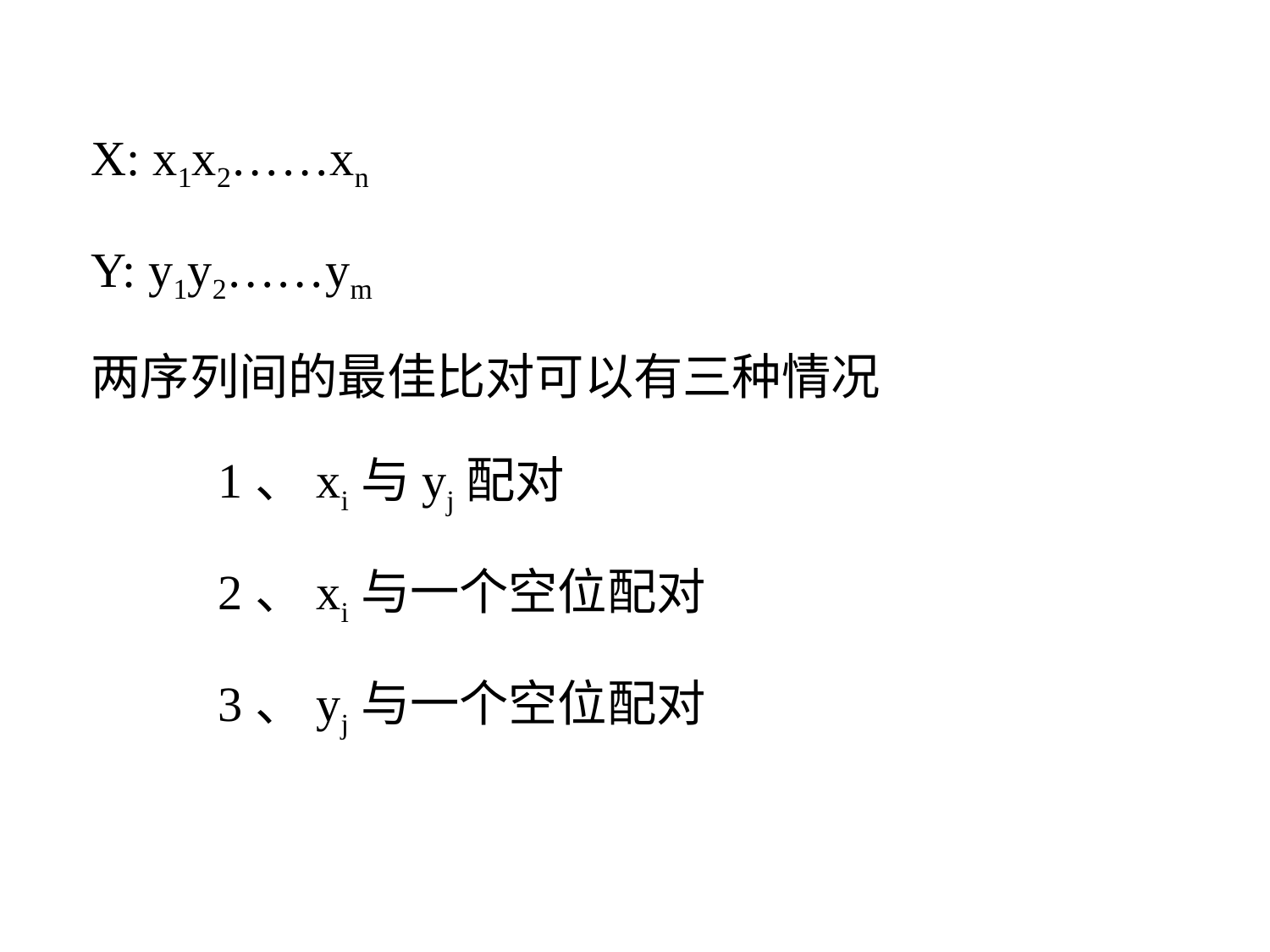

X: x1x2……xn
Y: y1y2……ym
两序列间的最佳比对可以有三种情况
	1、xi与yj配对
	2、xi与一个空位配对
	3、yj与一个空位配对
29